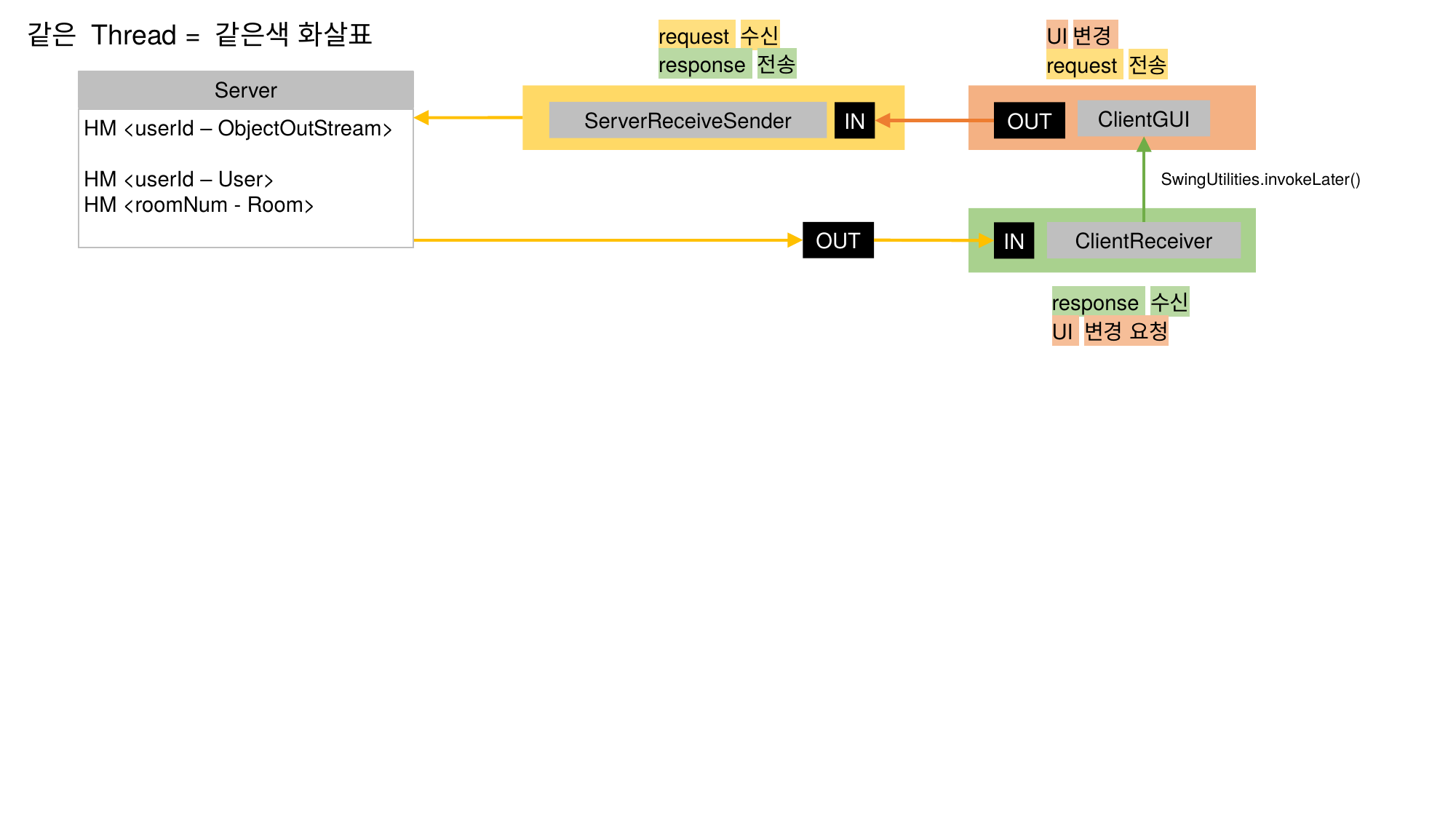

같은 Thread = 같은색 화살표
request 수신
response 전송
UI변경
request 전송
Server

ClientGUI
ServerReceiveSender
IN
OUT
HM <userId – ObjectOutStream>

HM <userId – User>
HM <roomNum - Room>

SwingUtilities.invokeLater()

OUT
IN
ClientReceiver
response 수신
UI 변경 요청